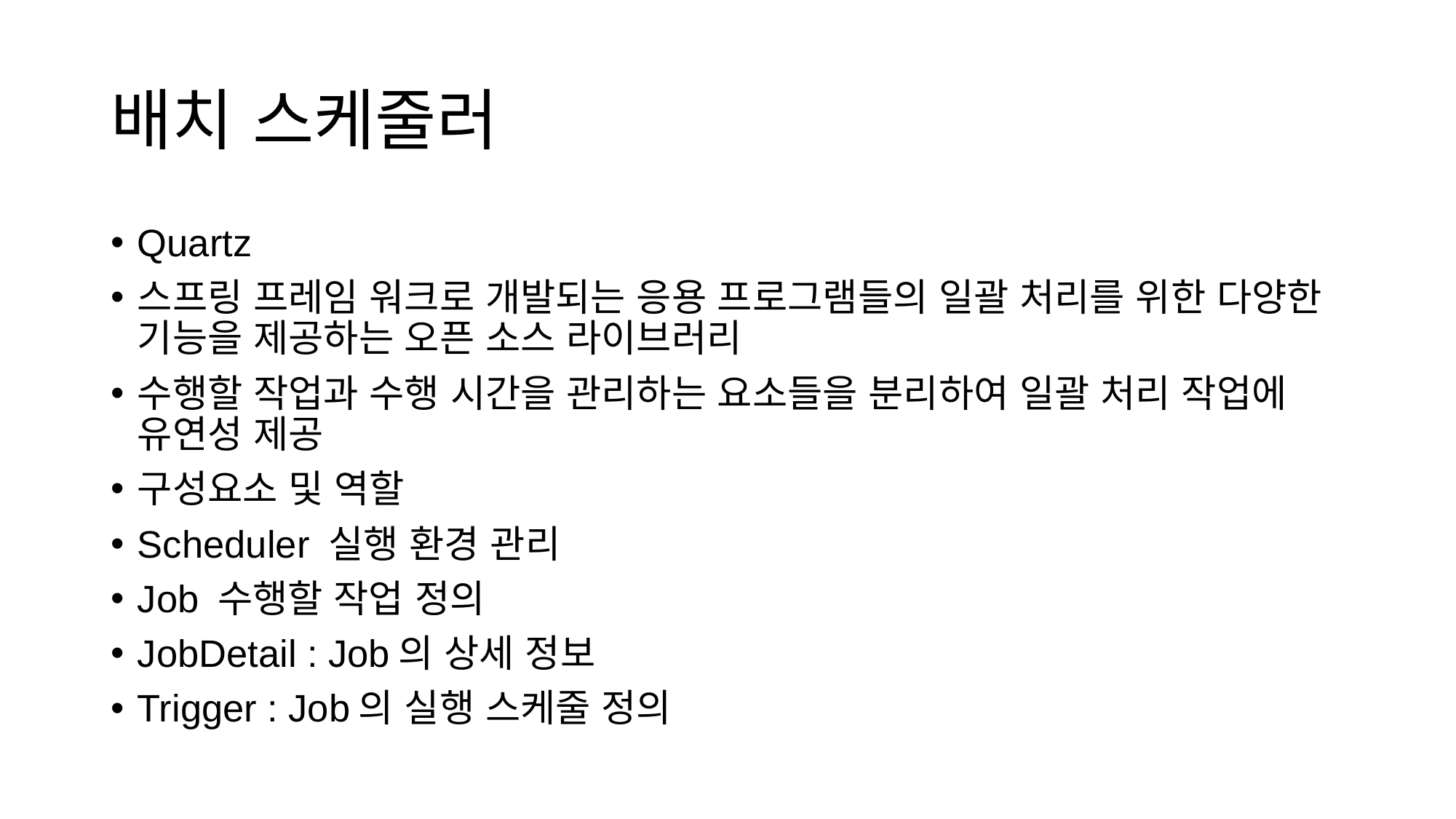

# 배치 스케줄러
Quartz
스프링 프레임 워크로 개발되는 응용 프로그램들의 일괄 처리를 위한 다양한 기능을 제공하는 오픈 소스 라이브러리
수행할 작업과 수행 시간을 관리하는 요소들을 분리하여 일괄 처리 작업에 유연성 제공
구성요소 및 역할
Scheduler 실행 환경 관리
Job 수행할 작업 정의
JobDetail : Job의 상세 정보
Trigger : Job의 실행 스케줄 정의